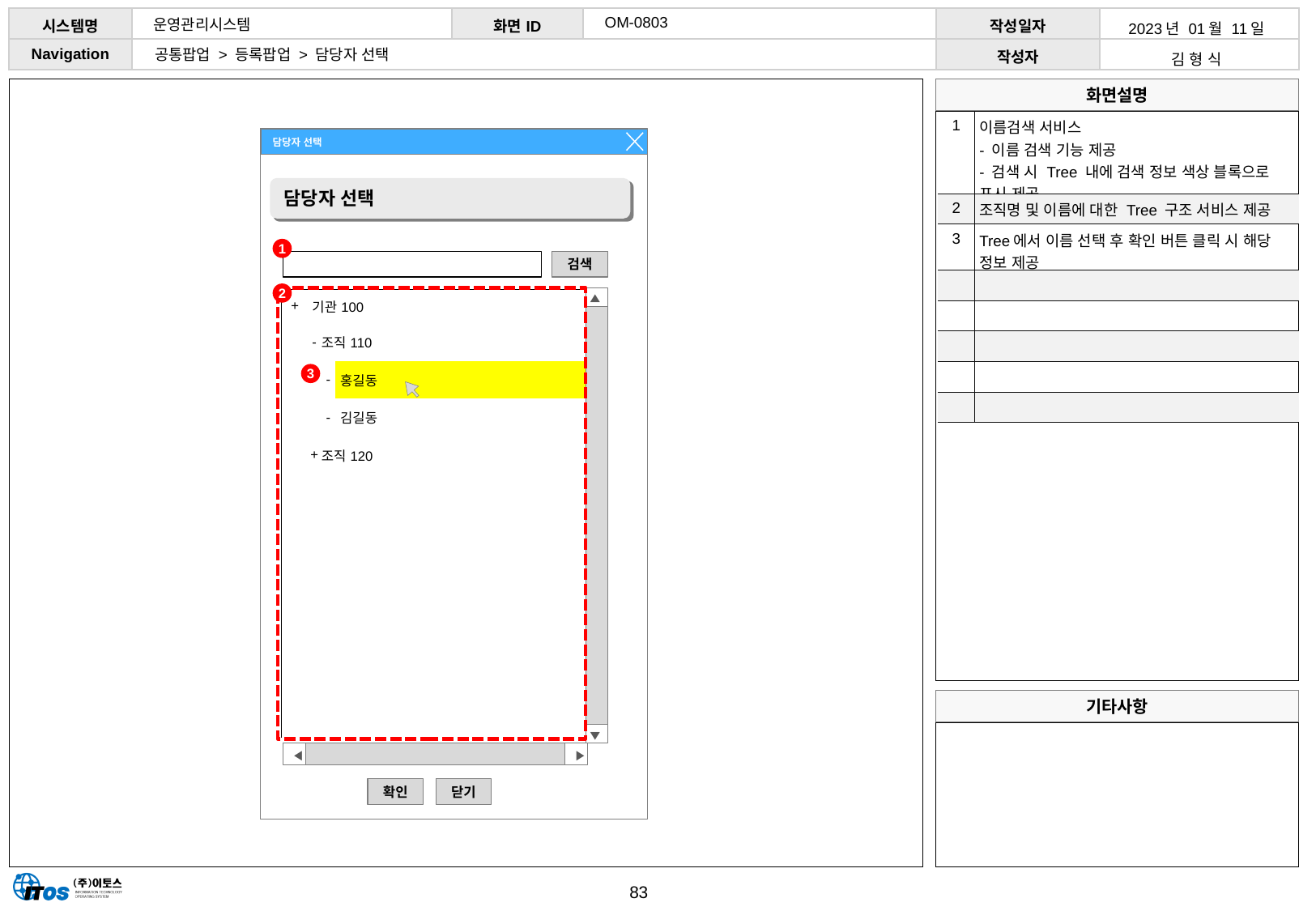

OM-0803
운영관리시스템
| 2023년 01월 11일 |
| --- |
| 김 형 식 |
공통팝업 > 등록팝업 > 담당자 선택
| 1 | 이름검색 서비스 - 이름 검색 기능 제공 - 검색 시 Tree 내에 검색 정보 색상 블록으로 표시 제공 |
| --- | --- |
| 2 | 조직명 및 이름에 대한 Tree 구조 서비스 제공 |
| 3 | Tree에서 이름 선택 후 확인 버튼 클릭 시 해당 정보 제공 |
|  |  |
|  |  |
|  |  |
|  |  |
|  |  |

담당자 선택

담당자 선택
1

검색
2

◀

▶
| + | 기관100 |  |  |
| --- | --- | --- | --- |
|  | - | 조직110 |  |
|  |  | - | 홍길동 |
|  |  | - | 김길동 |
|  | + | 조직120 |  |
|  |  |  |  |
|  |  |  |  |
|  |  |  |  |
|  |  |  |  |
|  |  |  |  |
|  |  |  |  |
|  |  |  |  |
3

◀

▶
확인
닫기